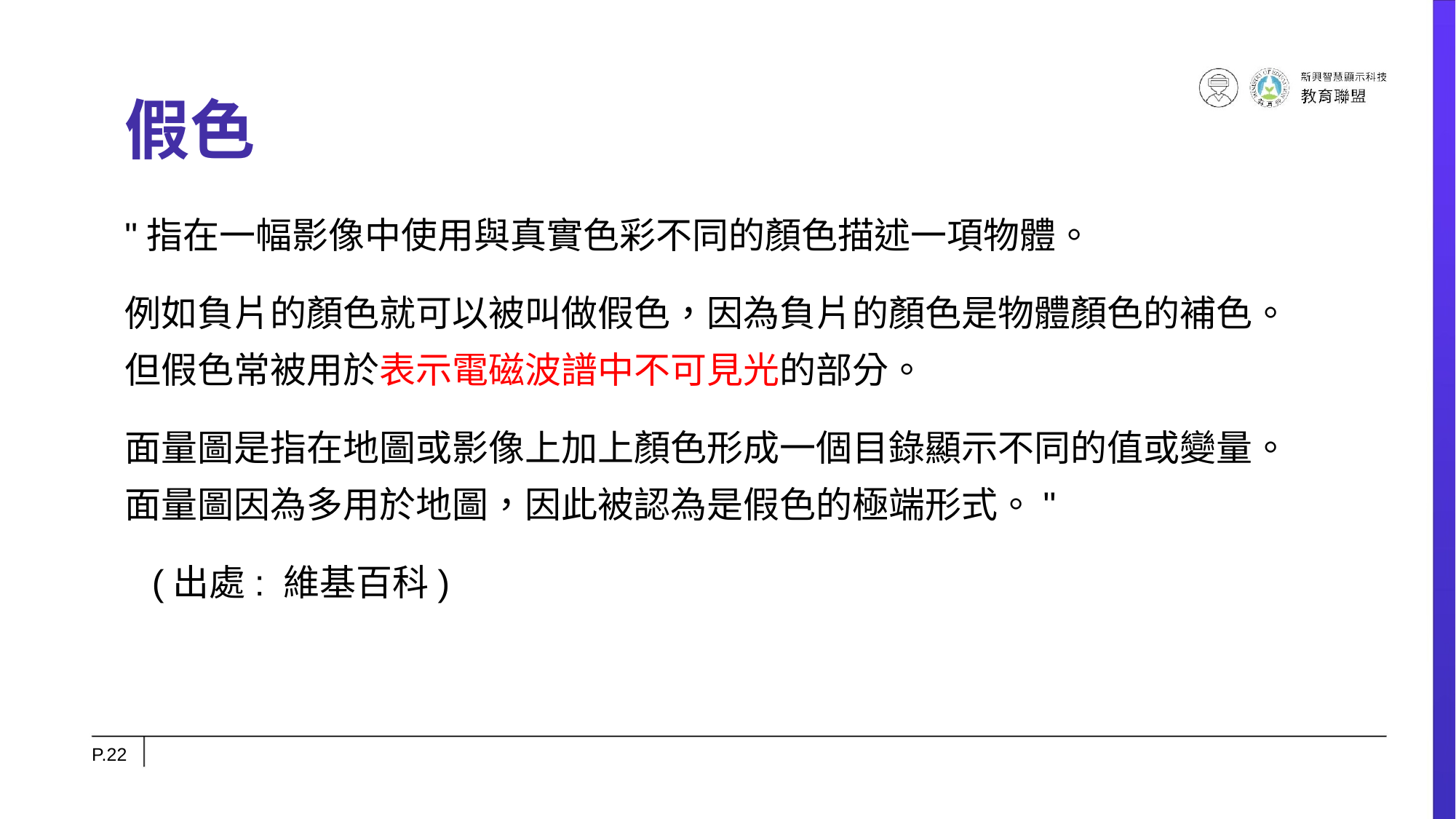

# 假色
"指在一幅影像中使用與真實色彩不同的顏色描述一項物體。
例如負片的顏色就可以被叫做假色，因為負片的顏色是物體顏色的補色。但假色常被用於表示電磁波譜中不可見光的部分。
面量圖是指在地圖或影像上加上顏色形成一個目錄顯示不同的值或變量。面量圖因為多用於地圖，因此被認為是假色的極端形式。"
(出處: 維基百科)

P.22